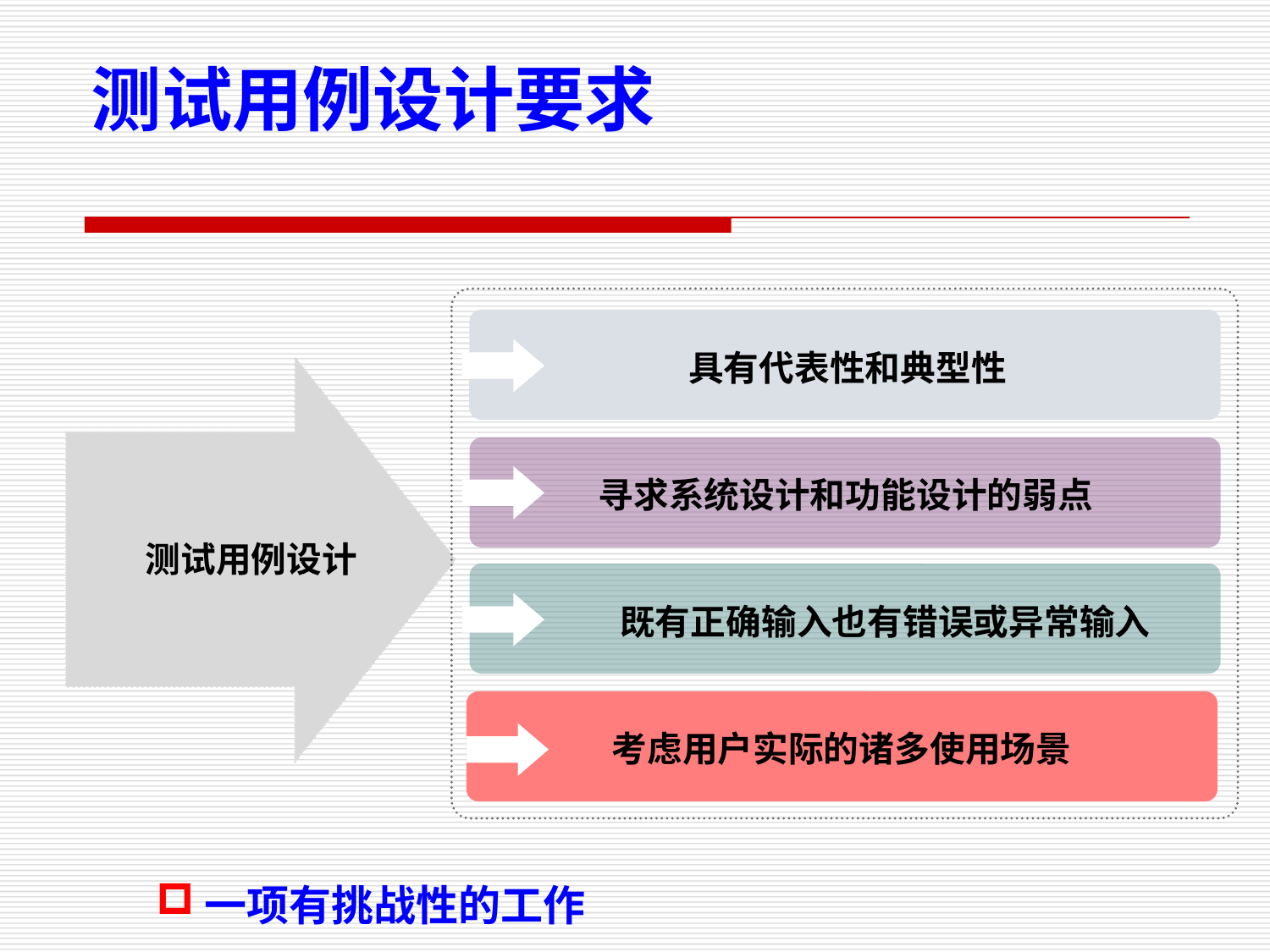

# 测试用例设计要求

 具有代表性和典型性

 寻求系统设计和功能设计的弱点
 测试用例设计

 既有正确输入也有错误或异常输入

考虑用户实际的诸多使用场景
一项有挑战性的工作
5